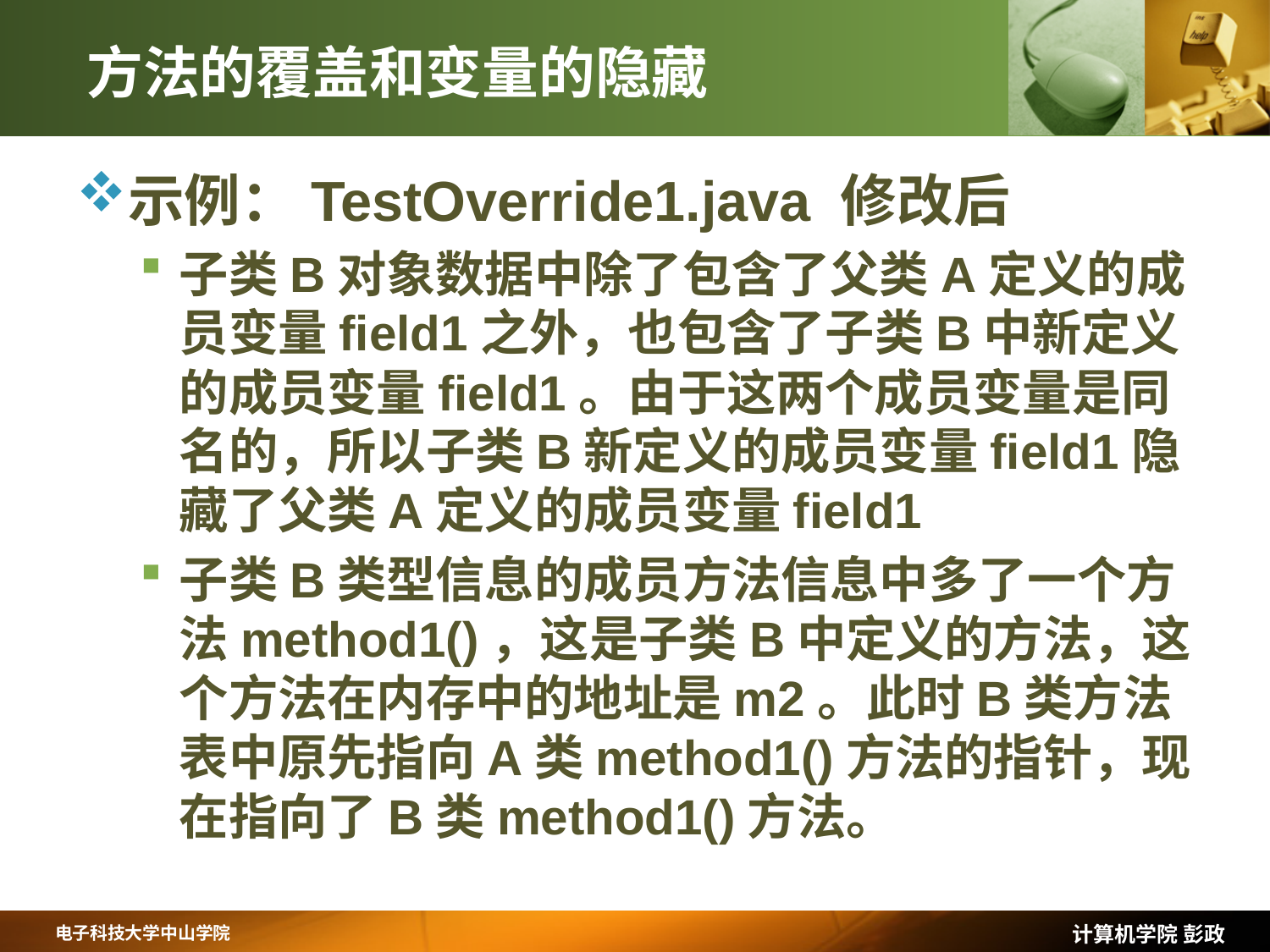

# 方法的覆盖和变量的隐藏
示例：TestOverride1.java 修改后
子类B对象数据中除了包含了父类A定义的成员变量field1之外，也包含了子类B中新定义的成员变量field1。由于这两个成员变量是同名的，所以子类B新定义的成员变量field1隐藏了父类A定义的成员变量field1
子类B类型信息的成员方法信息中多了一个方法method1()，这是子类B中定义的方法，这个方法在内存中的地址是m2。此时B类方法表中原先指向A类method1()方法的指针，现在指向了B类method1()方法。

计算机学院 彭政
电子科技大学中山学院